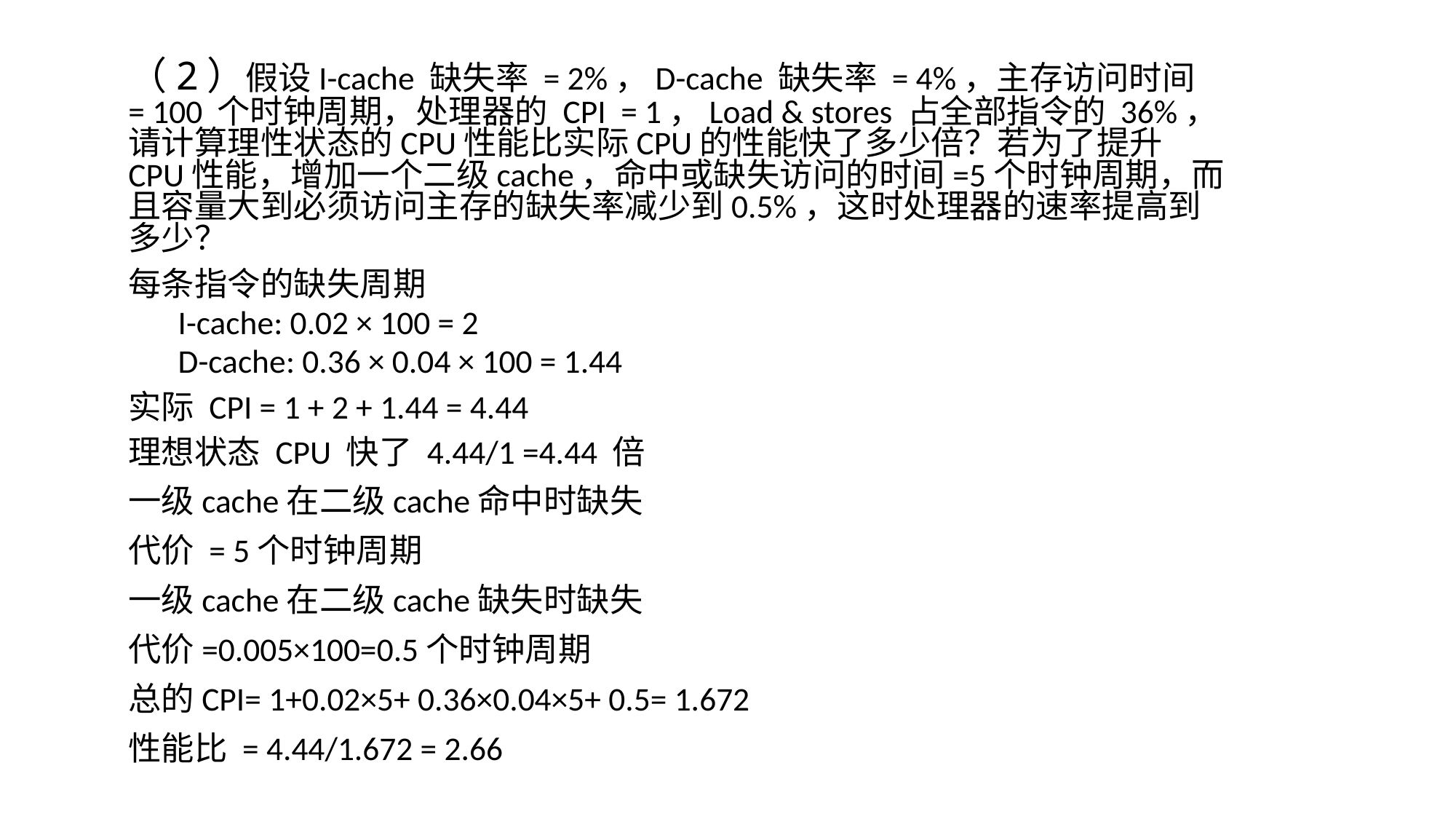

（2）假设I-cache 缺失率 = 2%，D-cache 缺失率 = 4%，主存访问时间 = 100 个时钟周期，处理器的 CPI  = 1，Load & stores 占全部指令的 36%，请计算理性状态的CPU性能比实际CPU的性能快了多少倍？若为了提升CPU性能，增加一个二级cache，命中或缺失访问的时间=5个时钟周期，而且容量大到必须访问主存的缺失率减少到0.5%，这时处理器的速率提高到多少？
每条指令的缺失周期
I-cache: 0.02 × 100 = 2
D-cache: 0.36 × 0.04 × 100 = 1.44
实际 CPI = 1 + 2 + 1.44 = 4.44
理想状态 CPU 快了 4.44/1 =4.44 倍
一级cache在二级cache命中时缺失
代价 = 5个时钟周期
一级cache在二级cache缺失时缺失
代价=0.005×100=0.5个时钟周期
总的CPI= 1+0.02×5+ 0.36×0.04×5+ 0.5= 1.672
性能比 = 4.44/1.672 = 2.66